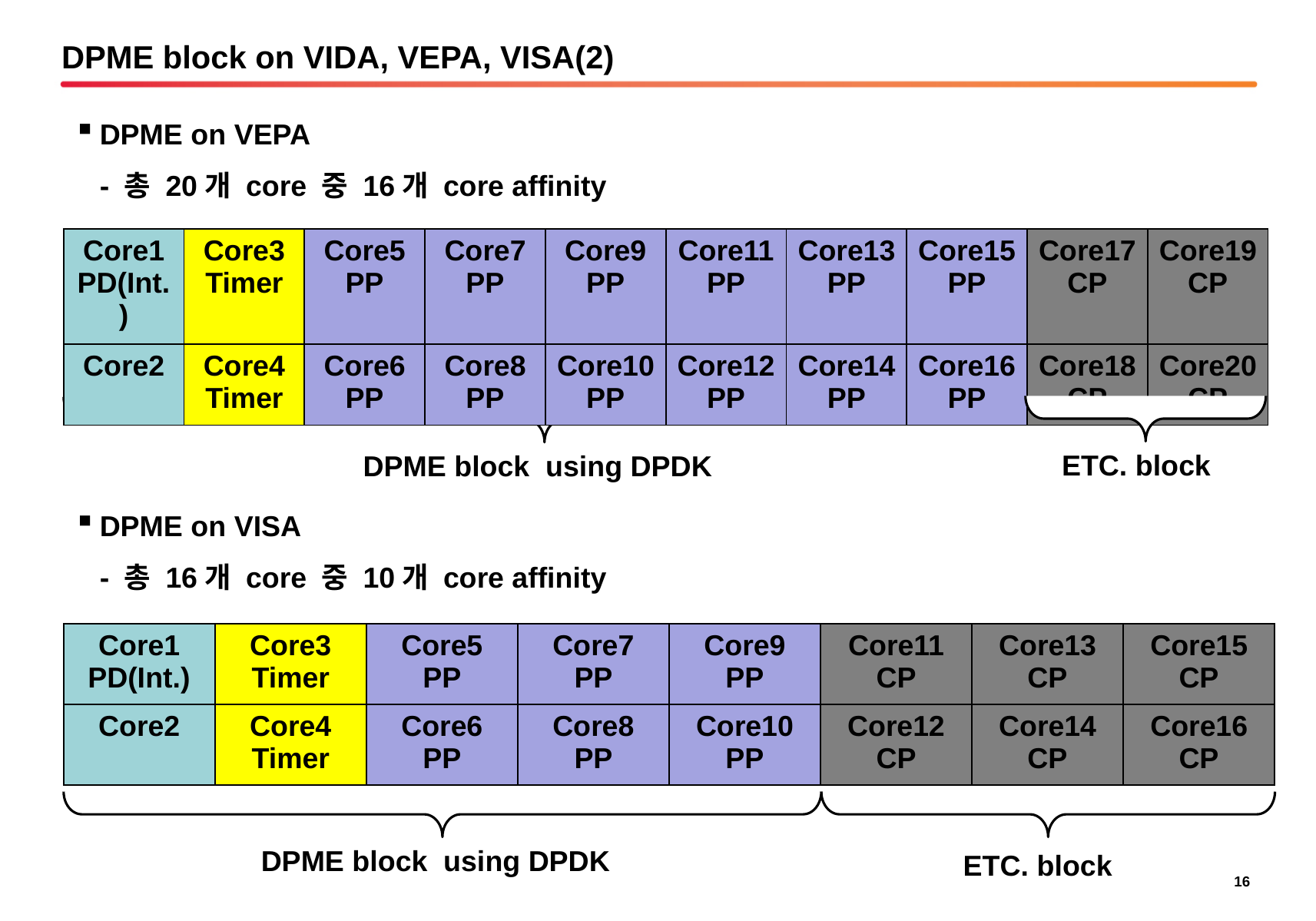

# DPME block on VIDA, VEPA, VISA(2)
DPME on VEPA
- 총 20개 core 중 16개 core affinity

DPME on VISA
- 총 16개 core 중 10개 core affinity
| Core1 PD(Int.) | Core3 Timer | Core5 PP | Core7 PP | Core9 PP | Core11 PP | Core13 PP | Core15 PP | Core17 CP | Core19 CP |
| --- | --- | --- | --- | --- | --- | --- | --- | --- | --- |
| Core2 | Core4 Timer | Core6 PP | Core8 PP | Core10 PP | Core12 PP | Core14 PP | Core16 PP | Core18 CP | Core20 CP |

ETC. block
DPME block  using DPDK

| Core1 PD(Int.) | Core3 Timer | Core5 PP | Core7 PP | Core9 PP | Core11 CP | Core13 CP | Core15 CP |
| --- | --- | --- | --- | --- | --- | --- | --- |
| Core2 | Core4 Timer | Core6 PP | Core8 PP | Core10 PP | Core12 CP | Core14 CP | Core16 CP |
DPME block  using DPDK
ETC. block